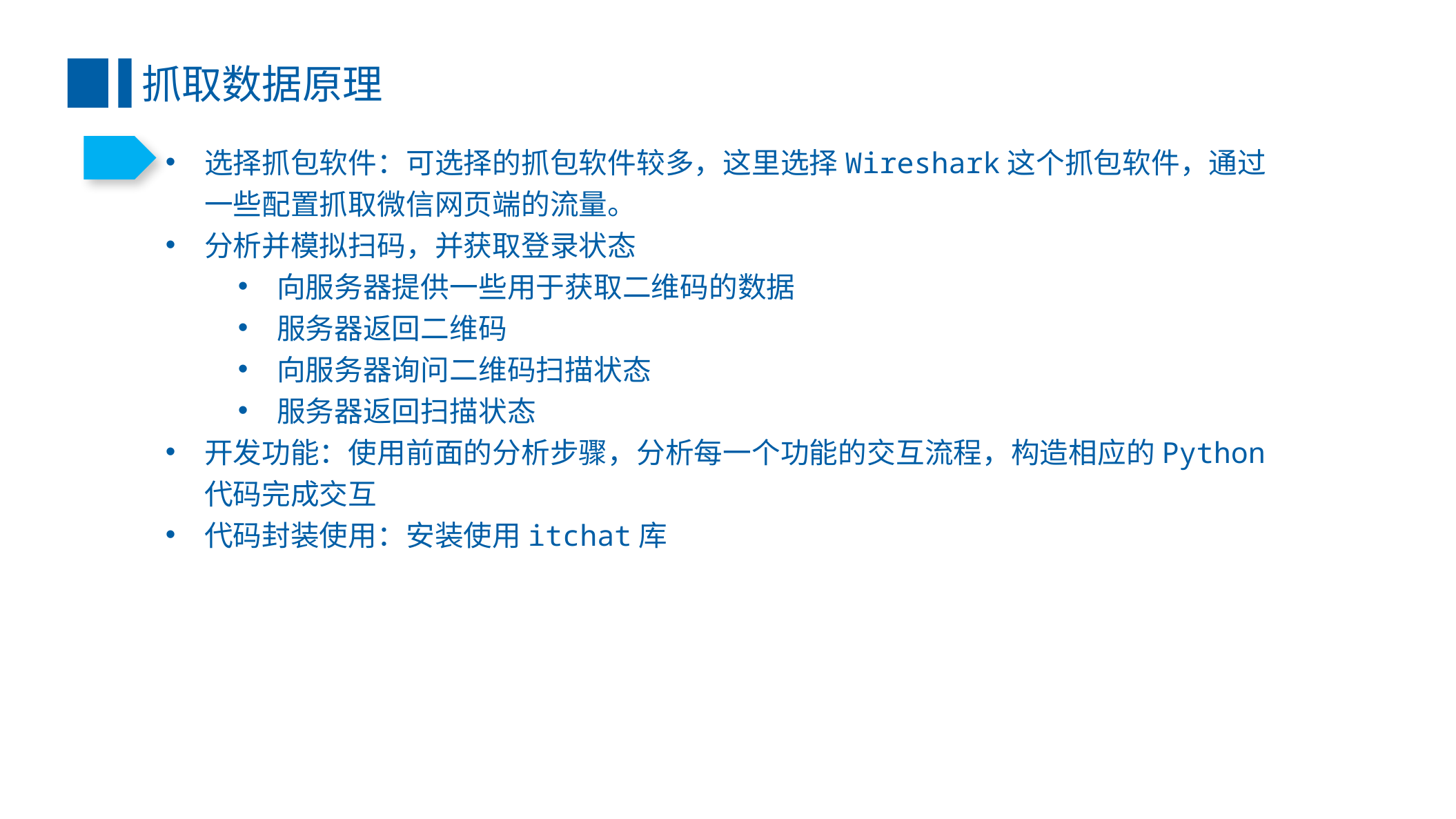

抓取数据原理

选择抓包软件：可选择的抓包软件较多，这里选择Wireshark这个抓包软件，通过一些配置抓取微信网页端的流量。
分析并模拟扫码，并获取登录状态
向服务器提供一些用于获取二维码的数据
服务器返回二维码
向服务器询问二维码扫描状态
服务器返回扫描状态
开发功能：使用前面的分析步骤，分析每一个功能的交互流程，构造相应的Python代码完成交互
代码封装使用：安装使用itchat库